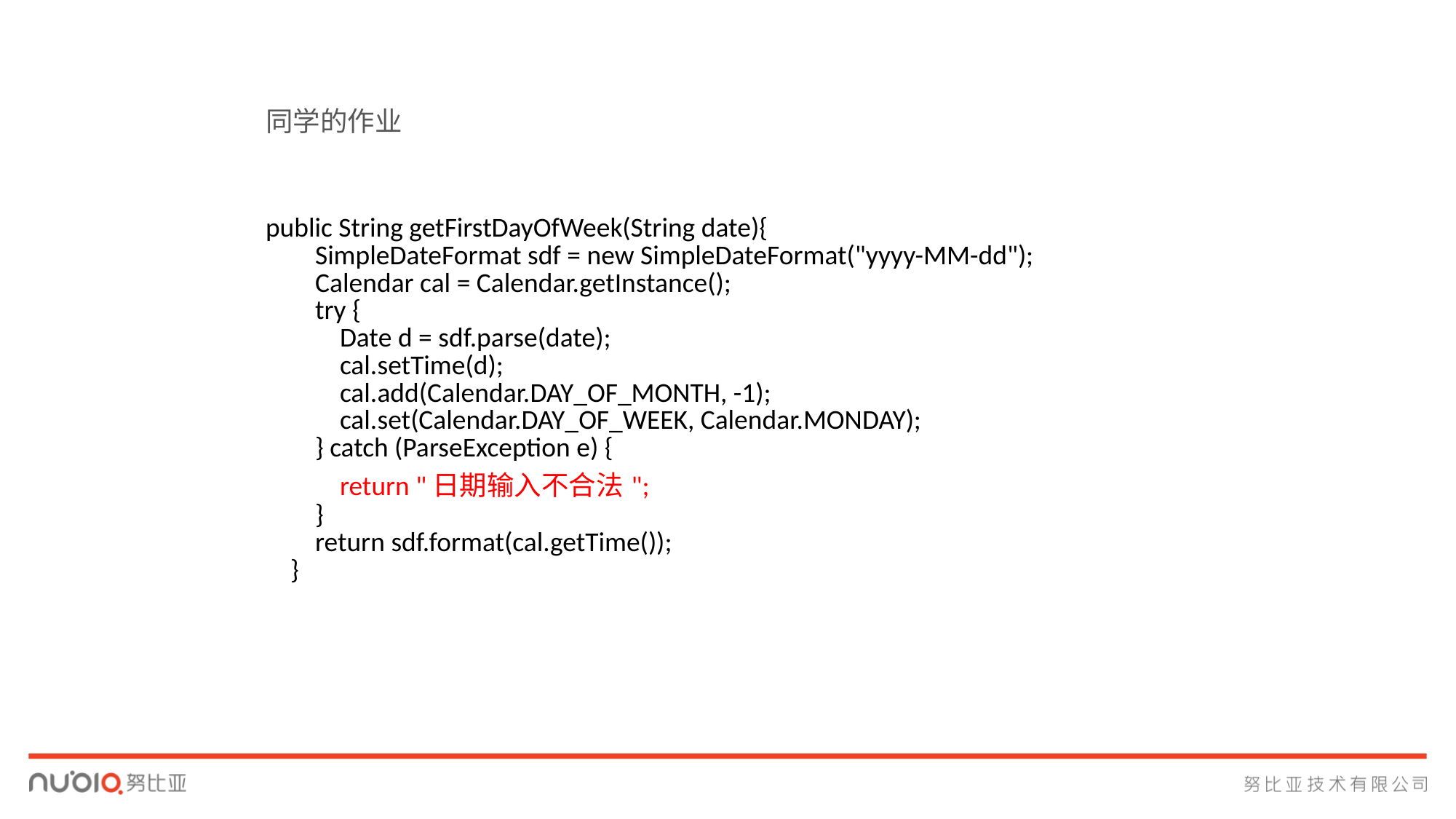

同学的作业

public String getFirstDayOfWeek(String date){
        SimpleDateFormat sdf = new SimpleDateFormat("yyyy-MM-dd");
        Calendar cal = Calendar.getInstance();
        try {
            Date d = sdf.parse(date);
            cal.setTime(d);
            cal.add(Calendar.DAY_OF_MONTH, -1);
            cal.set(Calendar.DAY_OF_WEEK, Calendar.MONDAY);
        } catch (ParseException e) {
            return "日期输入不合法";
        }
        return sdf.format(cal.getTime());
    }